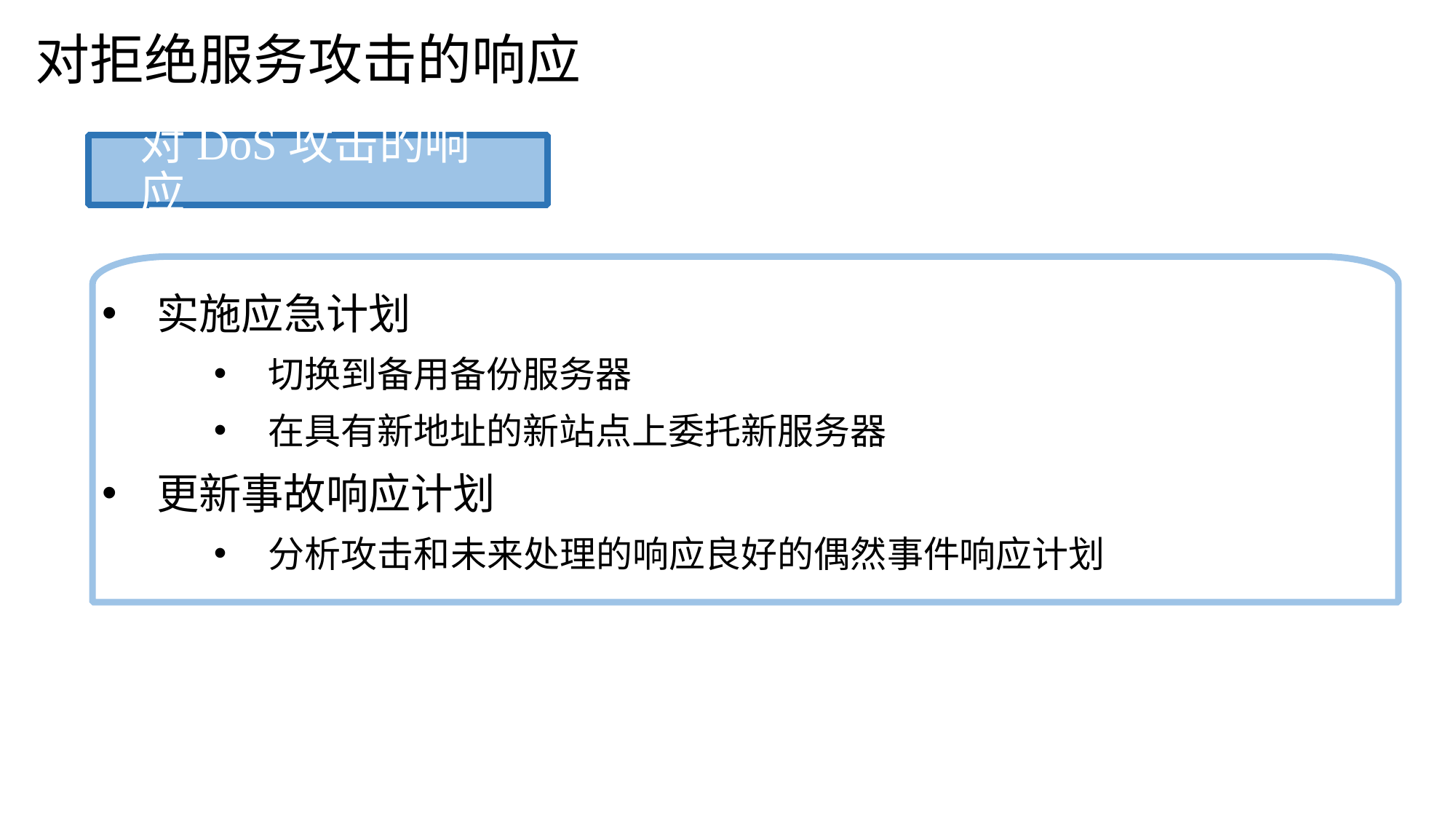

对拒绝服务攻击的响应
对DoS攻击的响应
实施应急计划
切换到备用备份服务器
在具有新地址的新站点上委托新服务器
更新事故响应计划
分析攻击和未来处理的响应良好的偶然事件响应计划